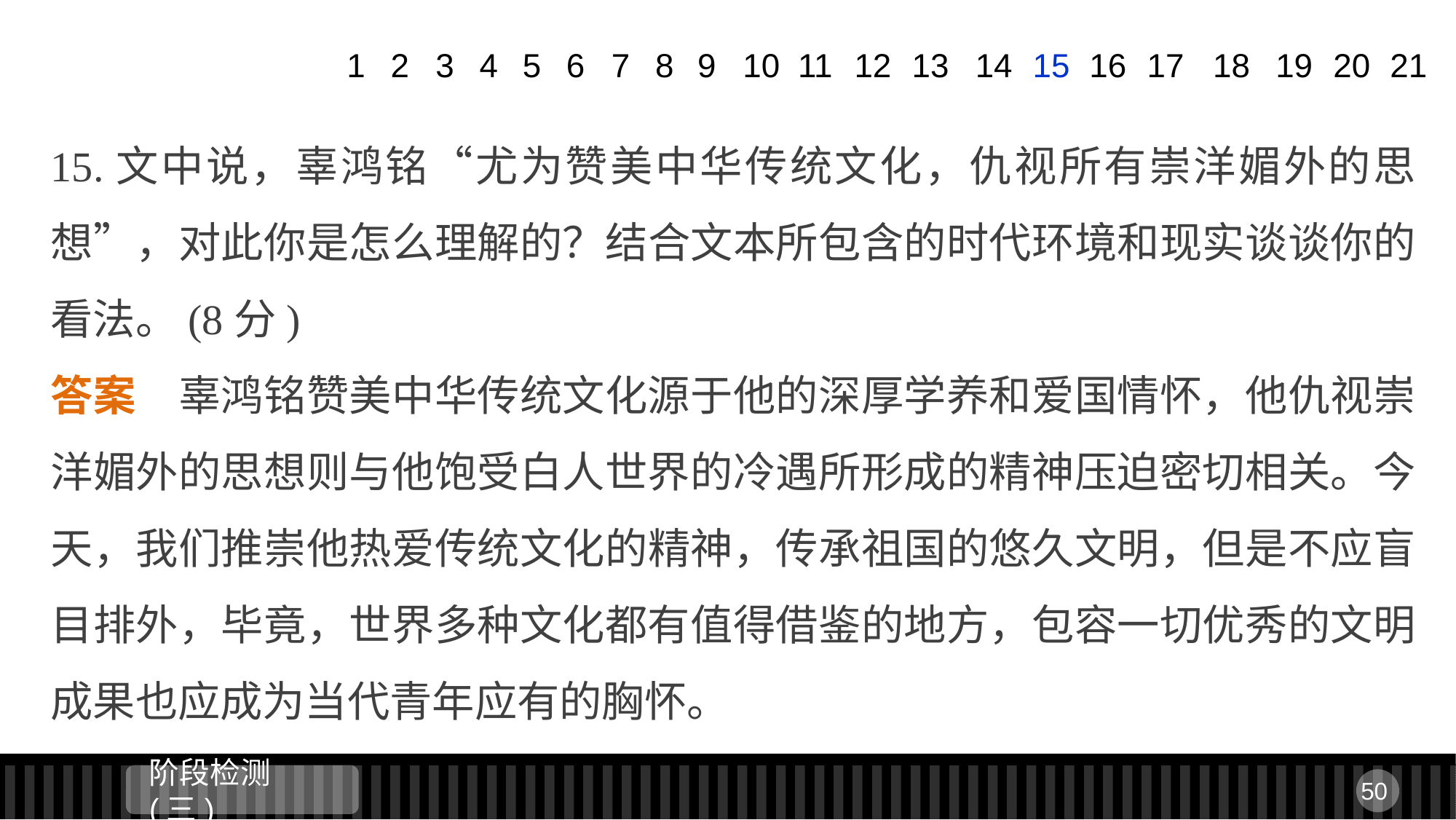

1
2
3
4
5
6
7
8
9
11
12
13
14
15
16
17
18
19
20
21
10
15.文中说，辜鸿铭“尤为赞美中华传统文化，仇视所有崇洋媚外的思想”，对此你是怎么理解的？结合文本所包含的时代环境和现实谈谈你的看法。(8分)
答案　辜鸿铭赞美中华传统文化源于他的深厚学养和爱国情怀，他仇视崇洋媚外的思想则与他饱受白人世界的冷遇所形成的精神压迫密切相关。今天，我们推崇他热爱传统文化的精神，传承祖国的悠久文明，但是不应盲目排外，毕竟，世界多种文化都有值得借鉴的地方，包容一切优秀的文明成果也应成为当代青年应有的胸怀。